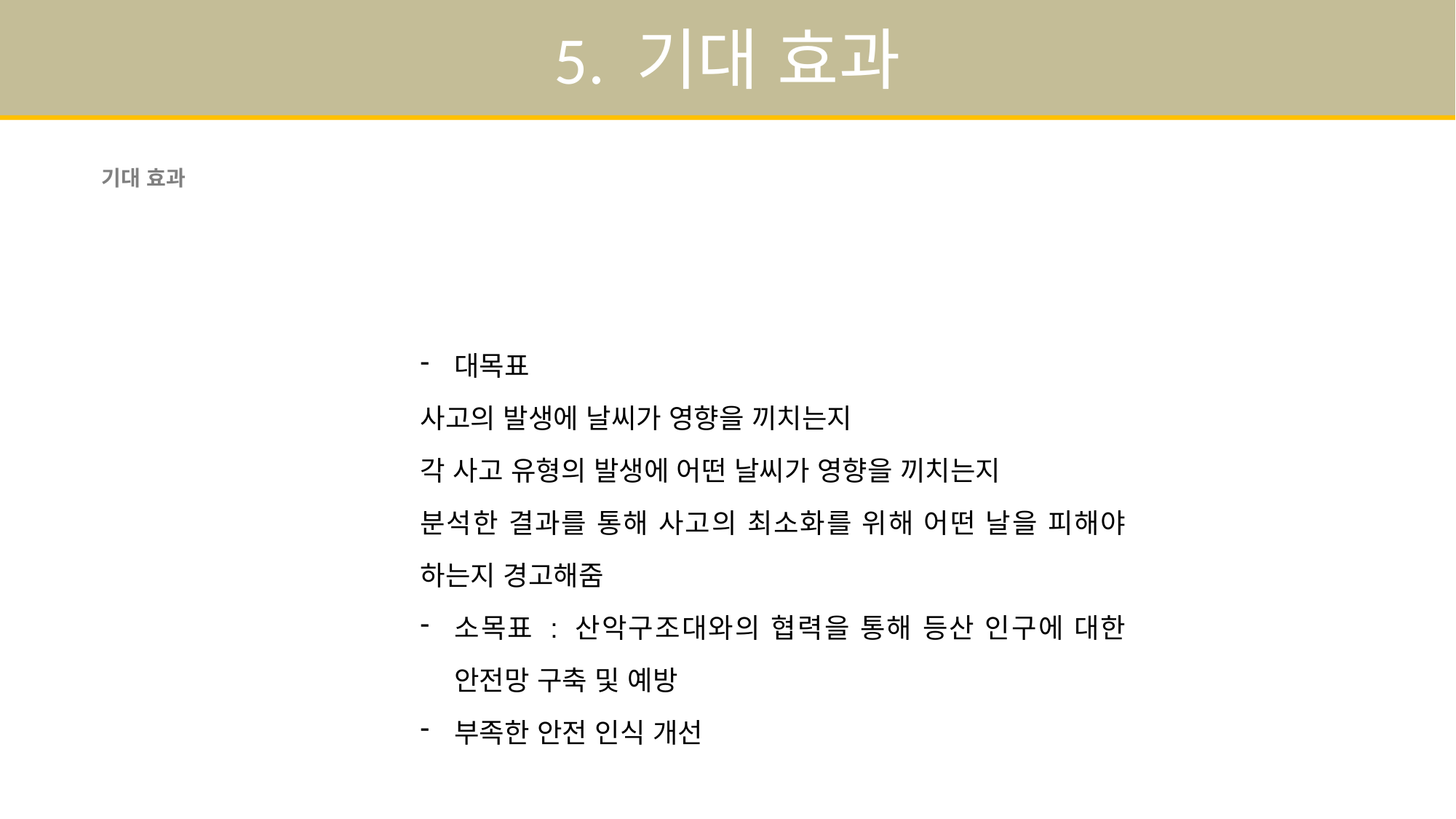

5. 기대 효과
기대 효과
대목표
사고의 발생에 날씨가 영향을 끼치는지
각 사고 유형의 발생에 어떤 날씨가 영향을 끼치는지
분석한 결과를 통해 사고의 최소화를 위해 어떤 날을 피해야 하는지 경고해줌
소목표 : 산악구조대와의 협력을 통해 등산 인구에 대한 안전망 구축 및 예방
부족한 안전 인식 개선